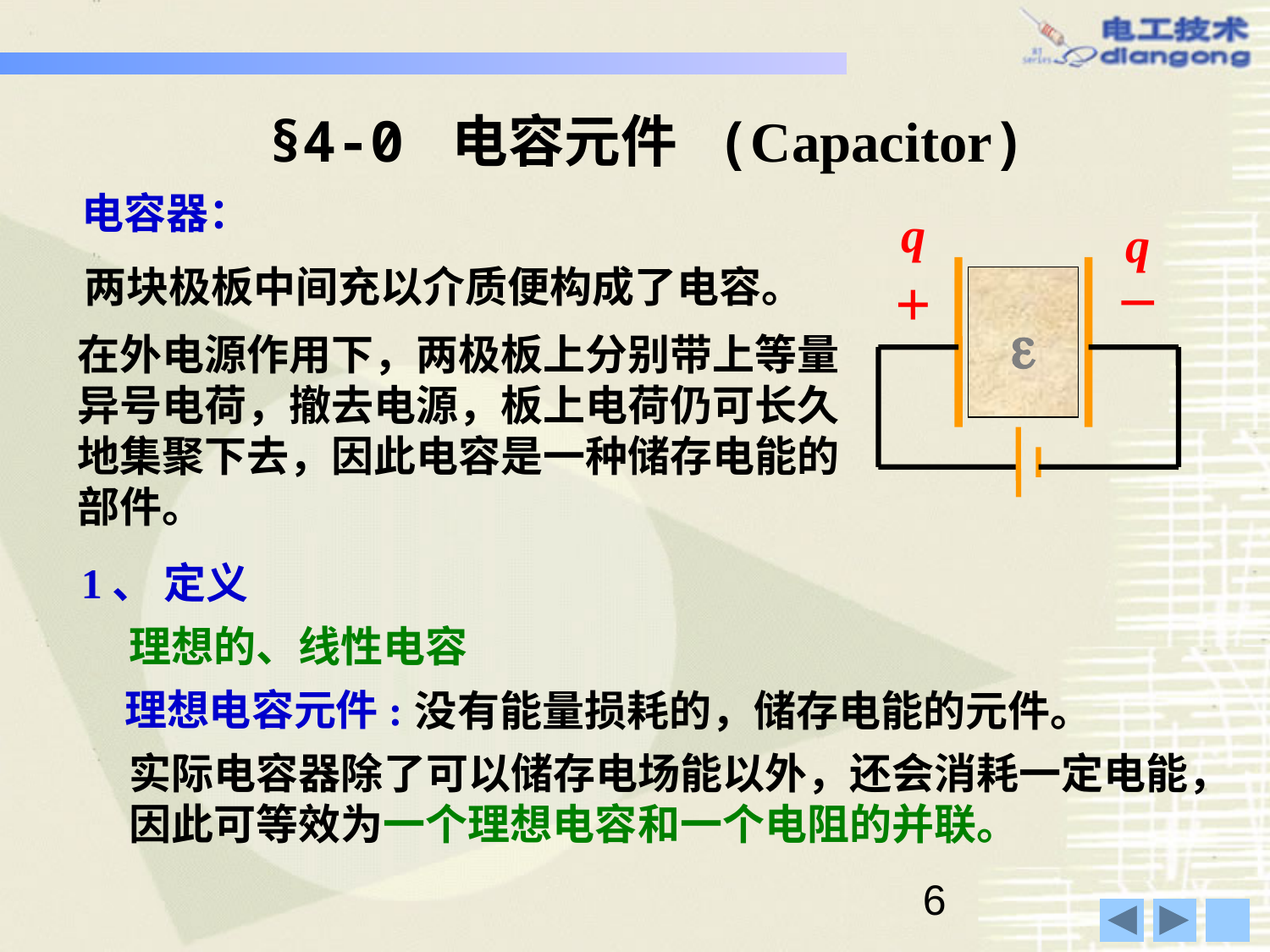

§4-0 电容元件  (Capacitor)
电容器：
q+
q
_

ε

两块极板中间充以介质便构成了电容。
在外电源作用下，两极板上分别带上等量异号电荷，撤去电源，板上电荷仍可长久地集聚下去，因此电容是一种储存电能的部件。
1、 定义
理想的、线性电容
没有能量损耗的，储存电能的元件。
理想电容元件:
实际电容器除了可以储存电场能以外，还会消耗一定电能，因此可等效为一个理想电容和一个电阻的并联。
6